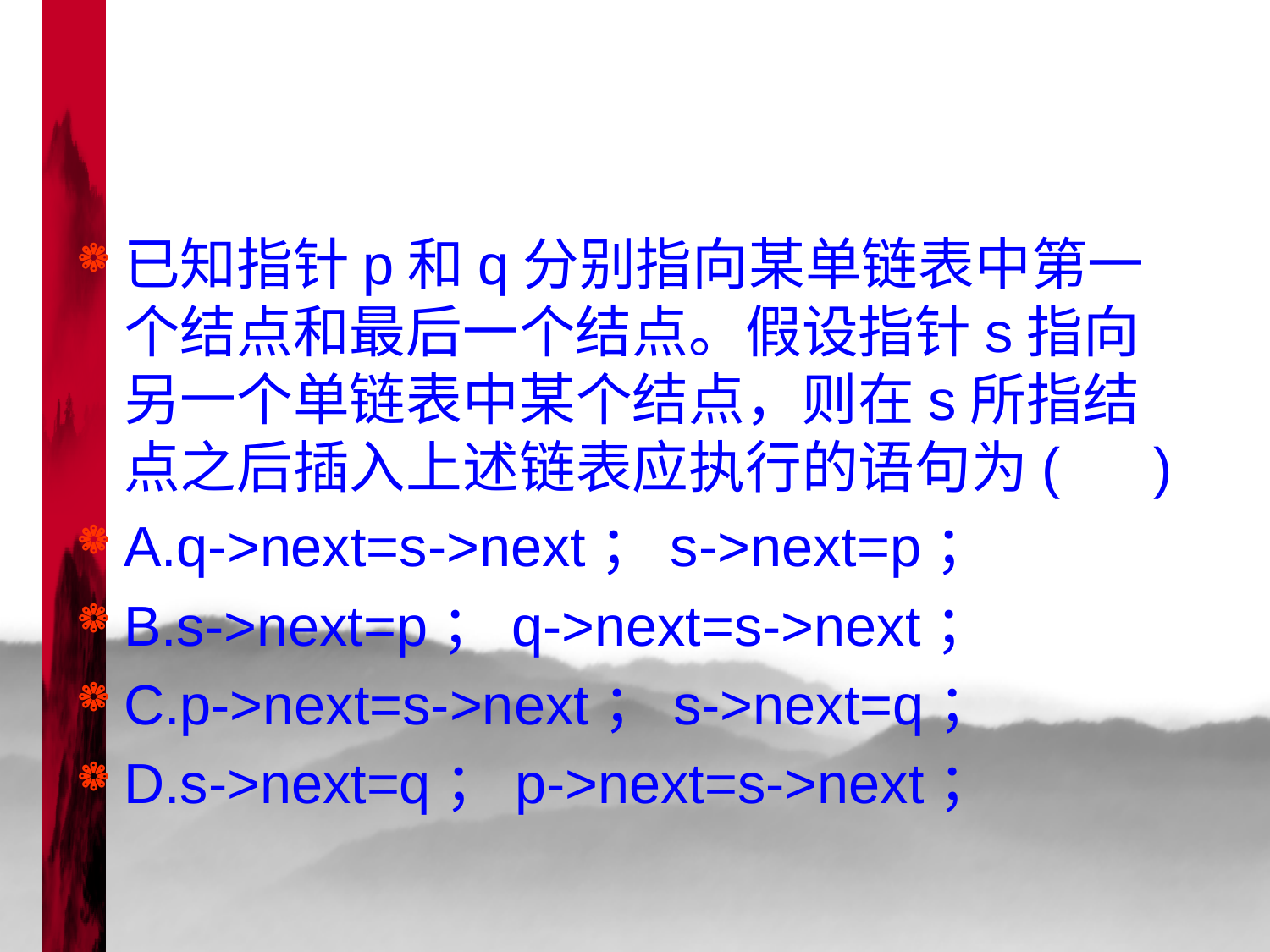

#
已知指针p和q分别指向某单链表中第一个结点和最后一个结点。假设指针s指向另一个单链表中某个结点，则在s所指结点之后插入上述链表应执行的语句为(      )
A.q->next=s->next；s->next=p；
B.s->next=p；q->next=s->next；
C.p->next=s->next；s->next=q；
D.s->next=q；p->next=s->next；